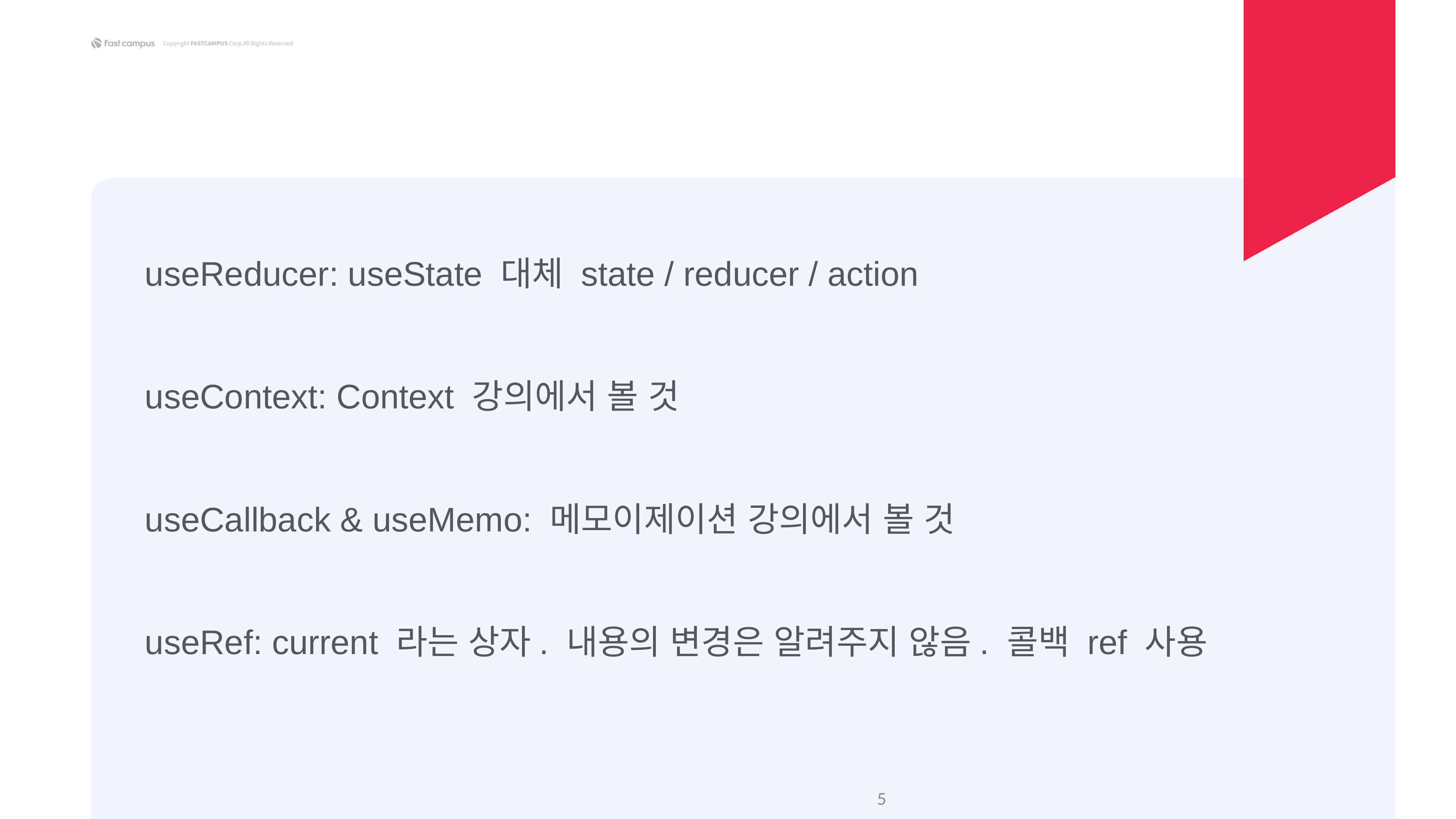

useReducer: useState 대체 state / reducer / action

useContext: Context 강의에서 볼 것

useCallback & useMemo: 메모이제이션 강의에서 볼 것

useRef: current 라는 상자. 내용의 변경은 알려주지 않음. 콜백 ref 사용

5